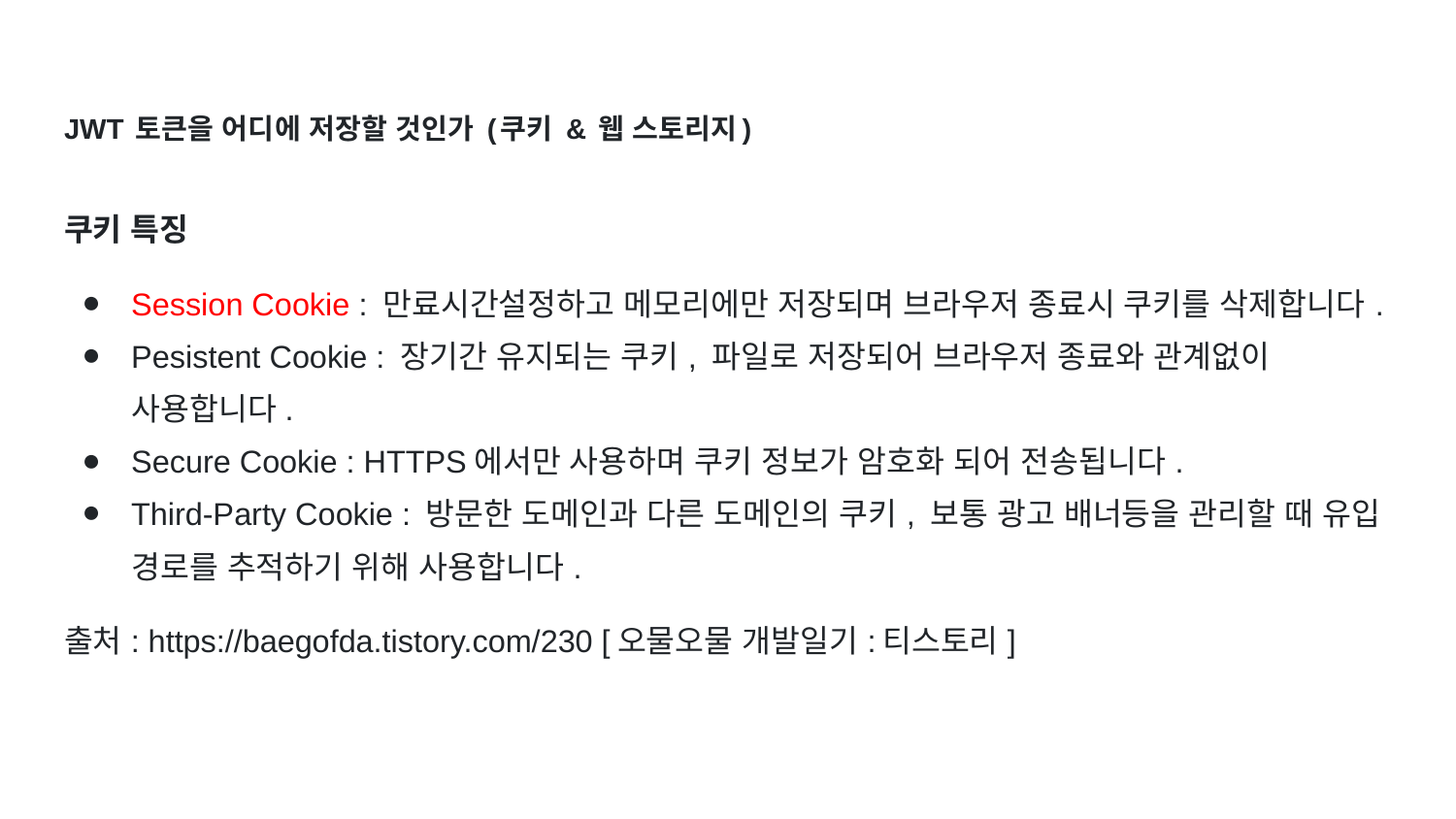

# JWT 토큰을 어디에 저장할 것인가 (쿠키 & 웹 스토리지)

쿠키 특징
Session Cookie : 만료시간설정하고 메모리에만 저장되며 브라우저 종료시 쿠키를 삭제합니다.
Pesistent Cookie : 장기간 유지되는 쿠키, 파일로 저장되어 브라우저 종료와 관계없이 사용합니다.
Secure Cookie : HTTPS에서만 사용하며 쿠키 정보가 암호화 되어 전송됩니다.
Third-Party Cookie : 방문한 도메인과 다른 도메인의 쿠키, 보통 광고 배너등을 관리할 때 유입 경로를 추적하기 위해 사용합니다.
출처: https://baegofda.tistory.com/230 [오물오물 개발일기:티스토리]